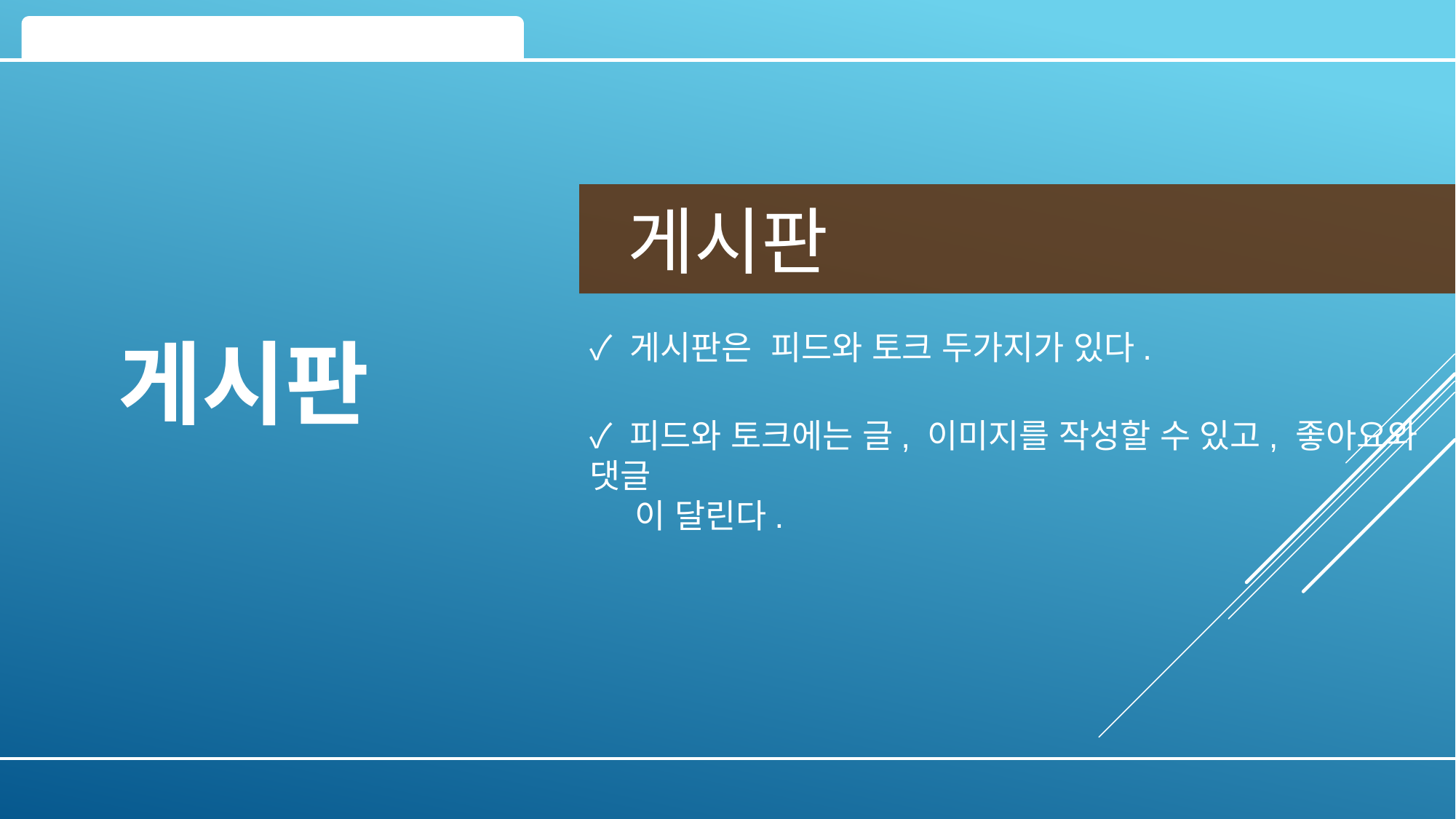

요구사항분석
 게시판
✓ 게시판은  피드와 토크 두가지가 있다.
게시판
✓ 피드와 토크에는 글, 이미지를 작성할 수 있고, 좋아요와 댓글
    이 달린다.